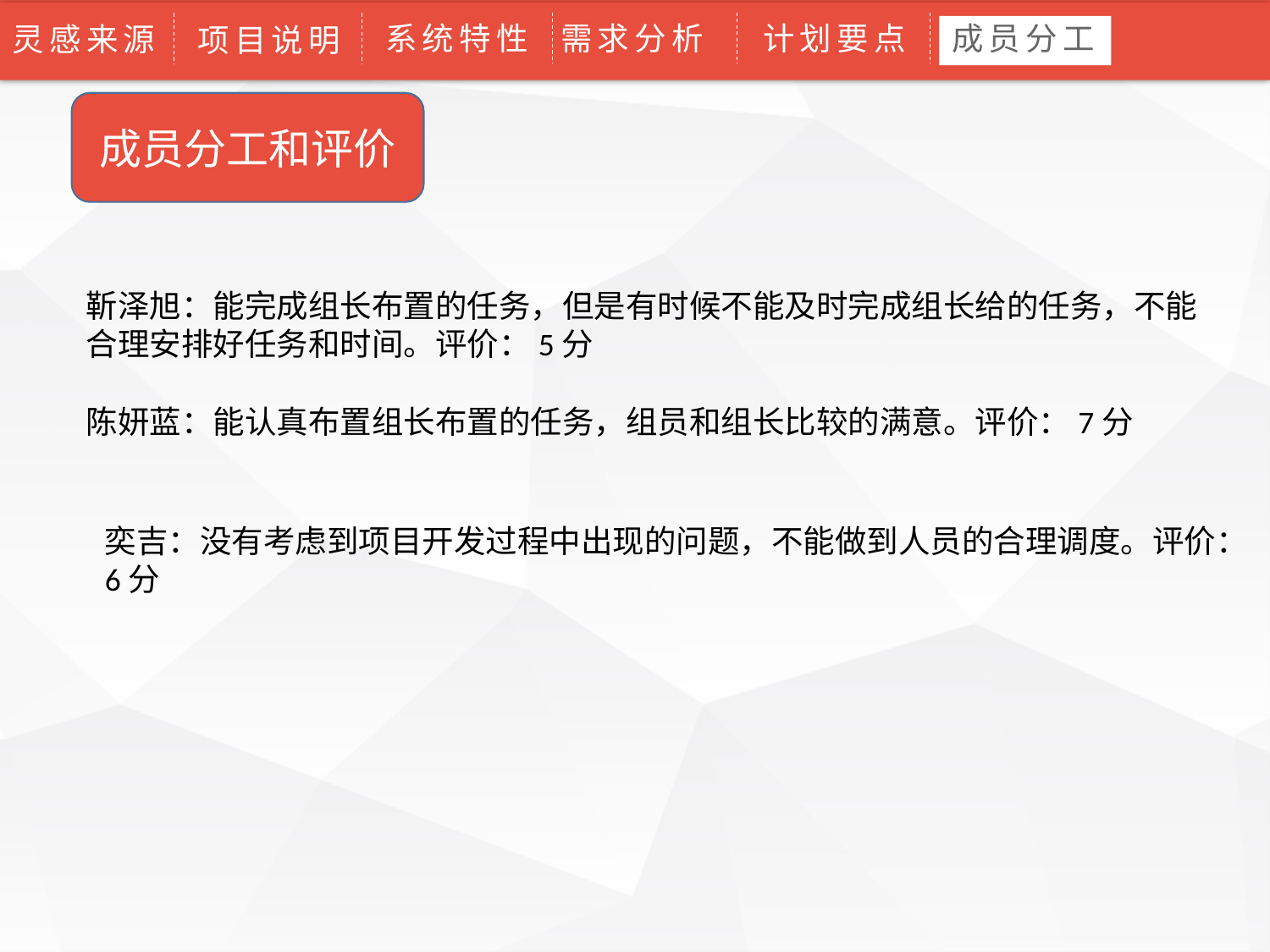

系统特性
计划要点
成员分工
需求分析
论文绪论
灵感来源
研究背景
研究方法
研究结果
问题讨论
论文总结

项目说明

成员分工和评价
靳泽旭：能完成组长布置的任务，但是有时候不能及时完成组长给的任务，不能合理安排好任务和时间。评价：5分
陈妍蓝：能认真布置组长布置的任务，组员和组长比较的满意。评价：7分
奕吉：没有考虑到项目开发过程中出现的问题，不能做到人员的合理调度。评价：6分